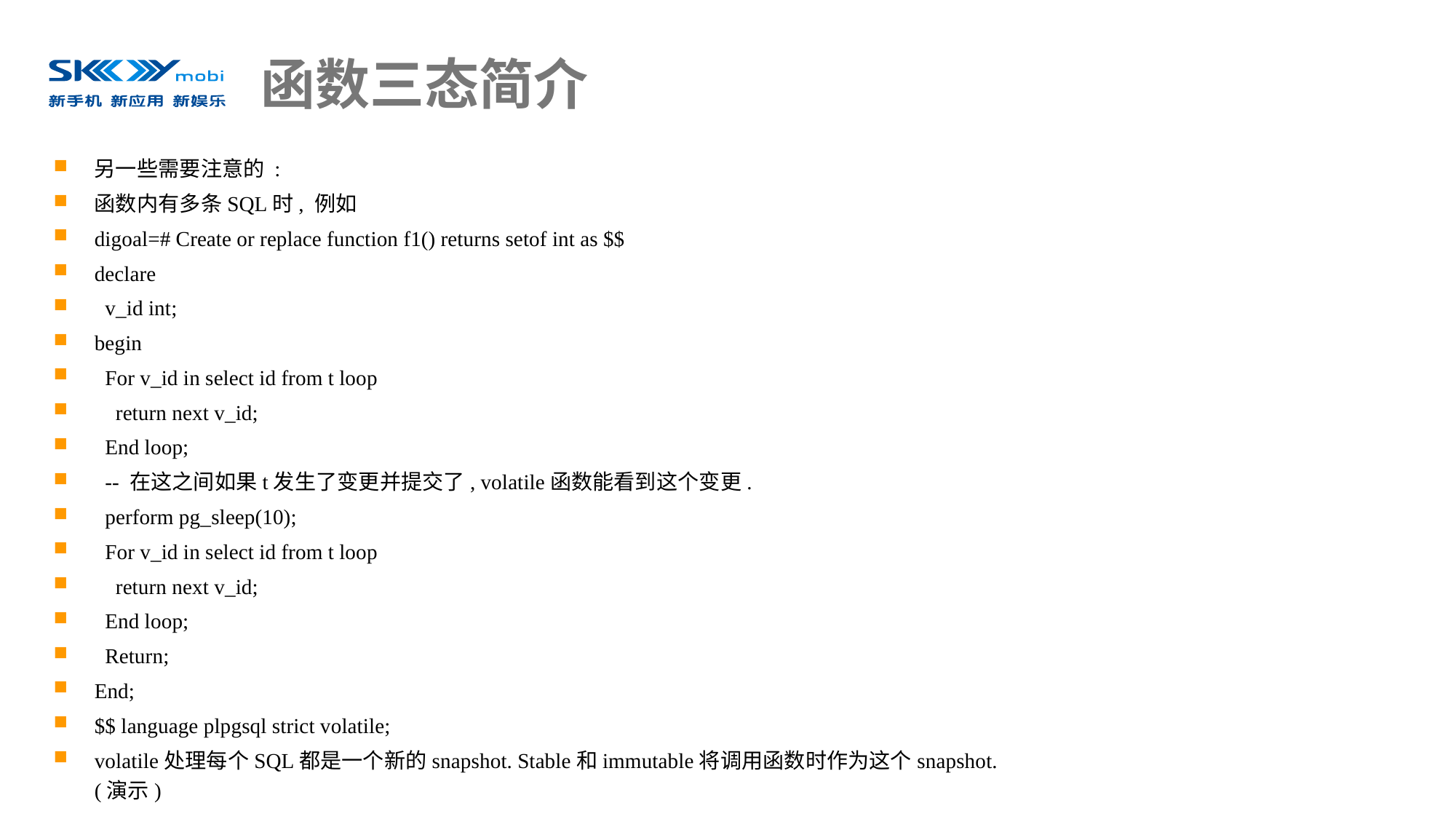

# 函数三态简介
另一些需要注意的 :
函数内有多条SQL时, 例如
digoal=# Create or replace function f1() returns setof int as $$
declare
  v_id int;
begin
  For v_id in select id from t loop
    return next v_id;
  End loop;
  -- 在这之间如果t发生了变更并提交了, volatile函数能看到这个变更.
  perform pg_sleep(10);
  For v_id in select id from t loop
    return next v_id;
  End loop;
  Return;
End;
$$ language plpgsql strict volatile;
volatile处理每个SQL都是一个新的snapshot. Stable和immutable将调用函数时作为这个snapshot.   (演示)